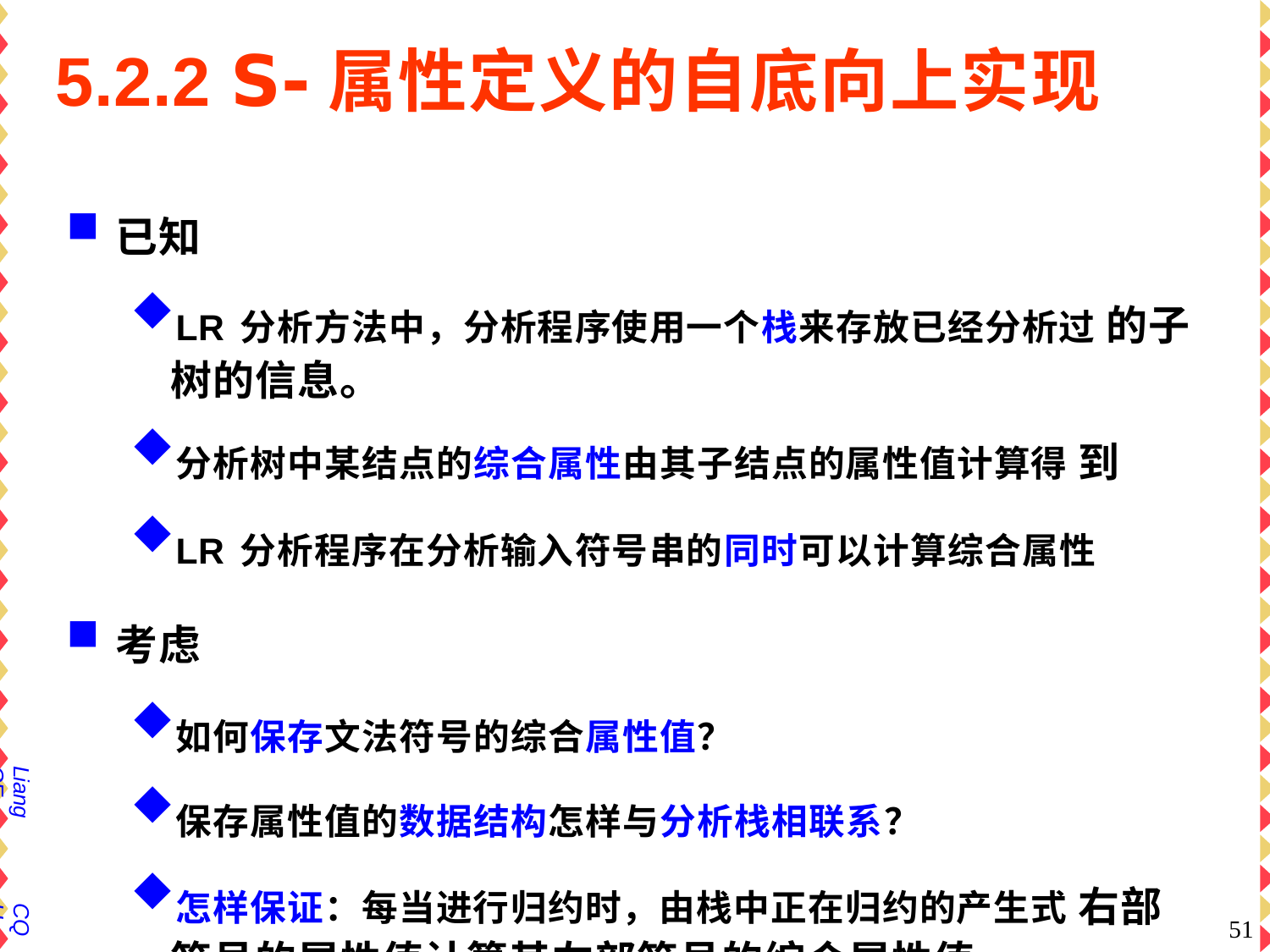

# 5.2.2 S-属性定义的自底向上实现
已知
LR分析方法中，分析程序使用一个栈来存放已经分析过 的子树的信息。
分析树中某结点的综合属性由其子结点的属性值计算得 到
LR分析程序在分析输入符号串的同时可以计算综合属性
考虑
如何保存文法符号的综合属性值？
保存属性值的数据结构怎样与分析栈相联系？
怎样保证：每当进行归约时，由栈中正在归约的产生式 右部符号的属性值计算其左部符号的综合属性值。
Liang GE
CQU
51